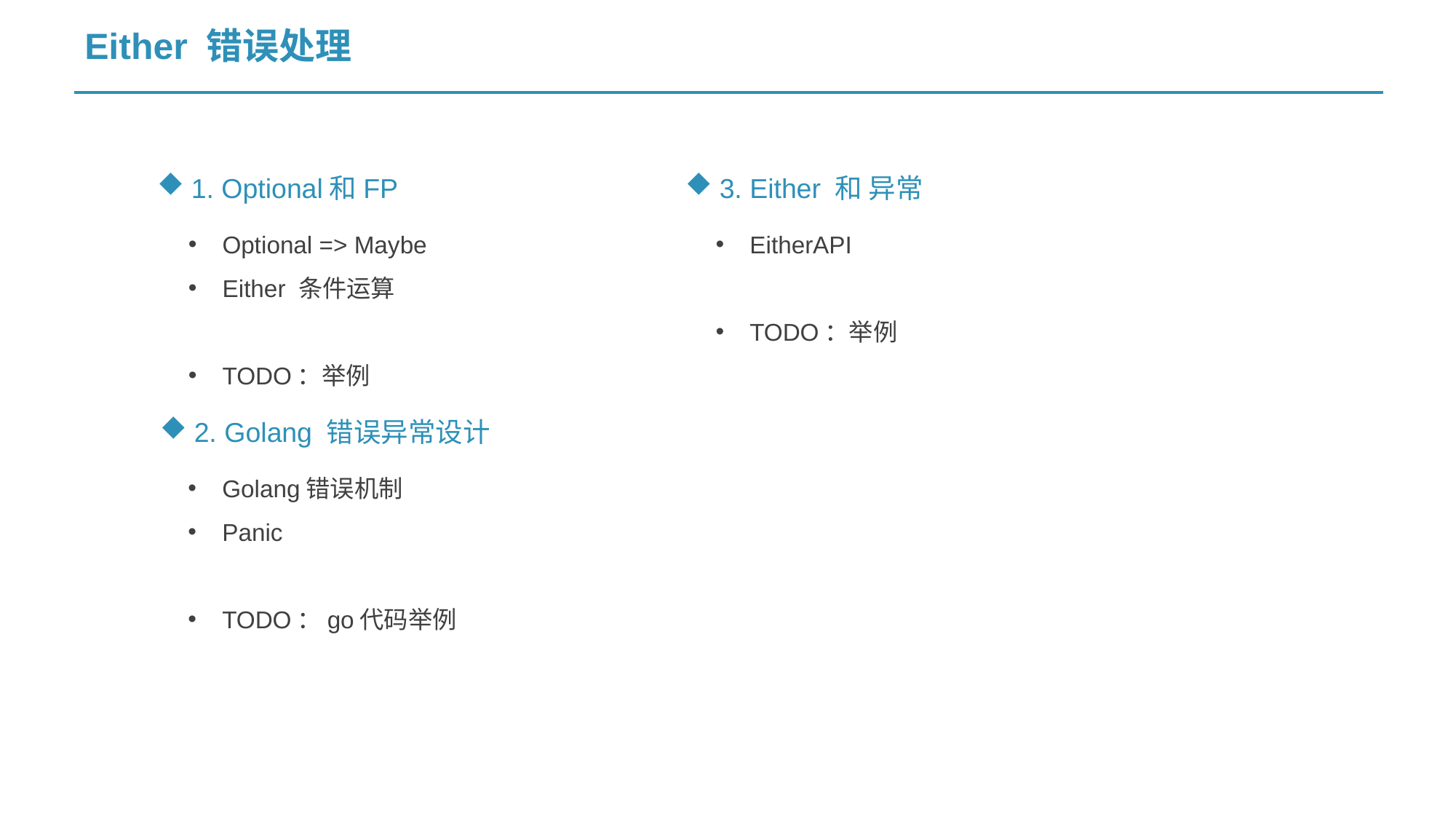

Either 错误处理
1. Optional和FP
3. Either 和 异常
Optional => Maybe
Either 条件运算

TODO：举例
EitherAPI

TODO：举例
2. Golang 错误异常设计
Golang错误机制
Panic

TODO：go代码举例